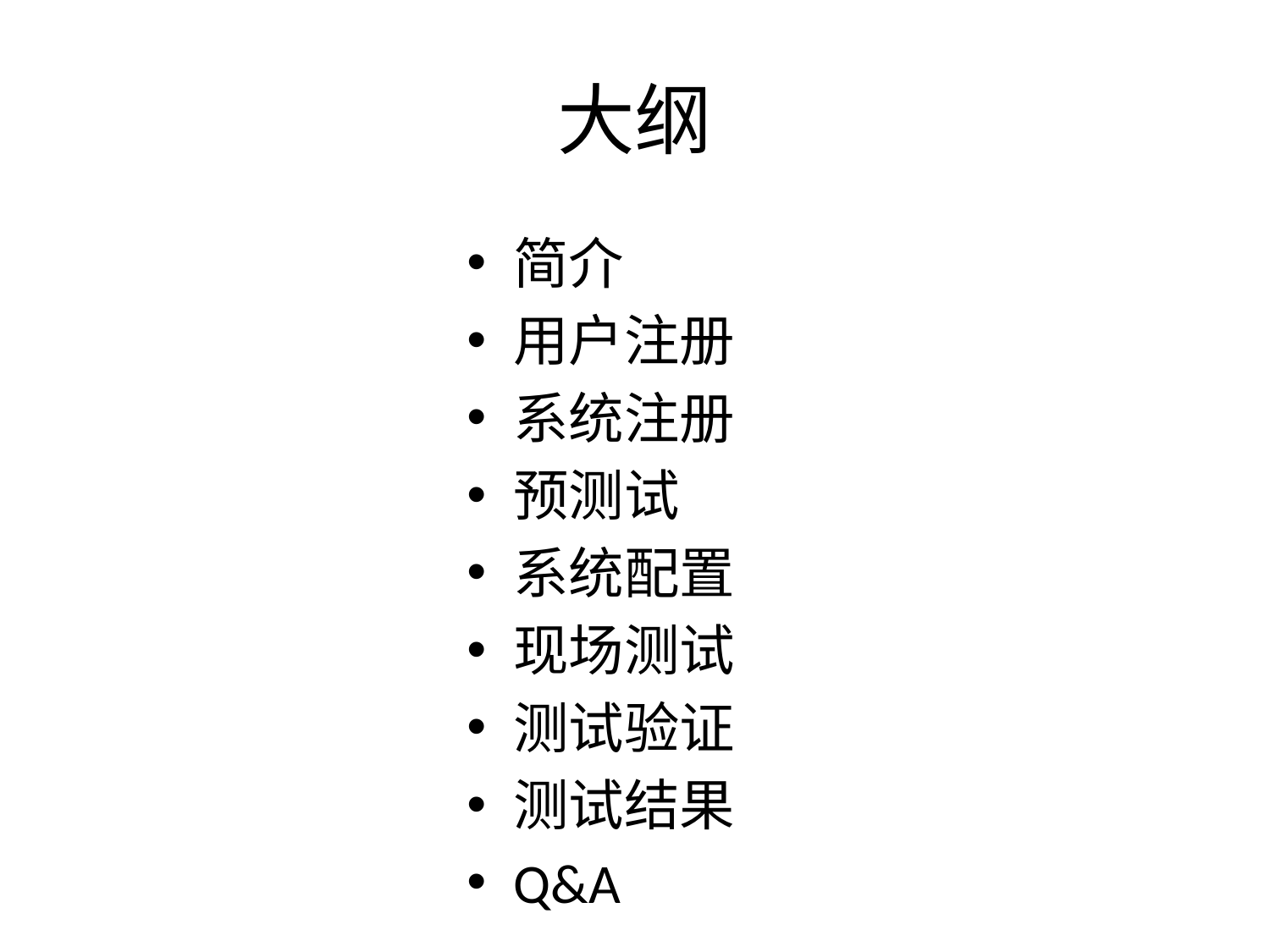

# 大纲
简介
用户注册
系统注册
预测试
系统配置
现场测试
测试验证
测试结果
Q&A